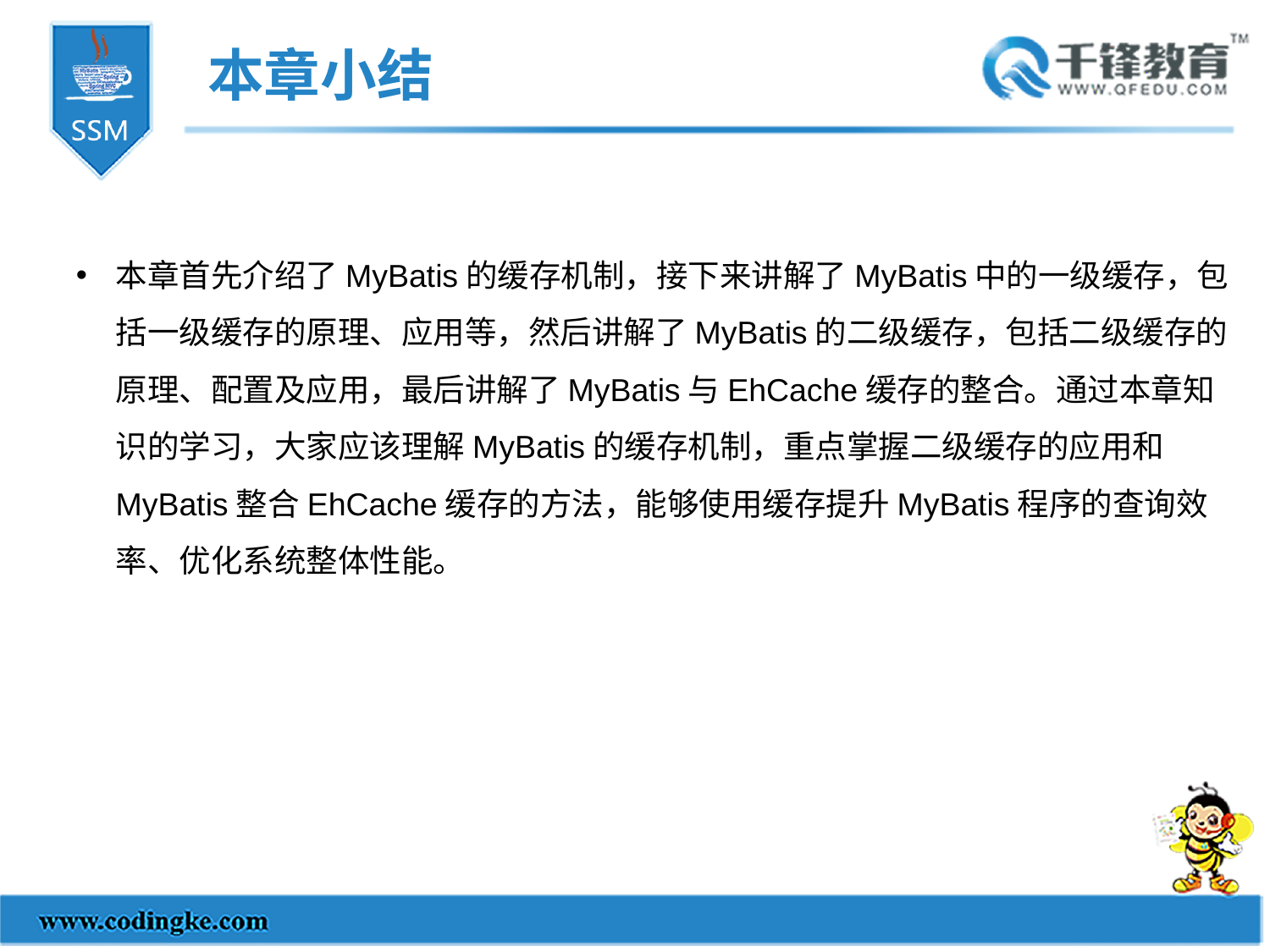

本章小结
本章首先介绍了MyBatis的缓存机制，接下来讲解了MyBatis中的一级缓存，包括一级缓存的原理、应用等，然后讲解了MyBatis的二级缓存，包括二级缓存的原理、配置及应用，最后讲解了MyBatis与EhCache缓存的整合。通过本章知识的学习，大家应该理解MyBatis的缓存机制，重点掌握二级缓存的应用和MyBatis整合EhCache缓存的方法，能够使用缓存提升MyBatis程序的查询效率、优化系统整体性能。